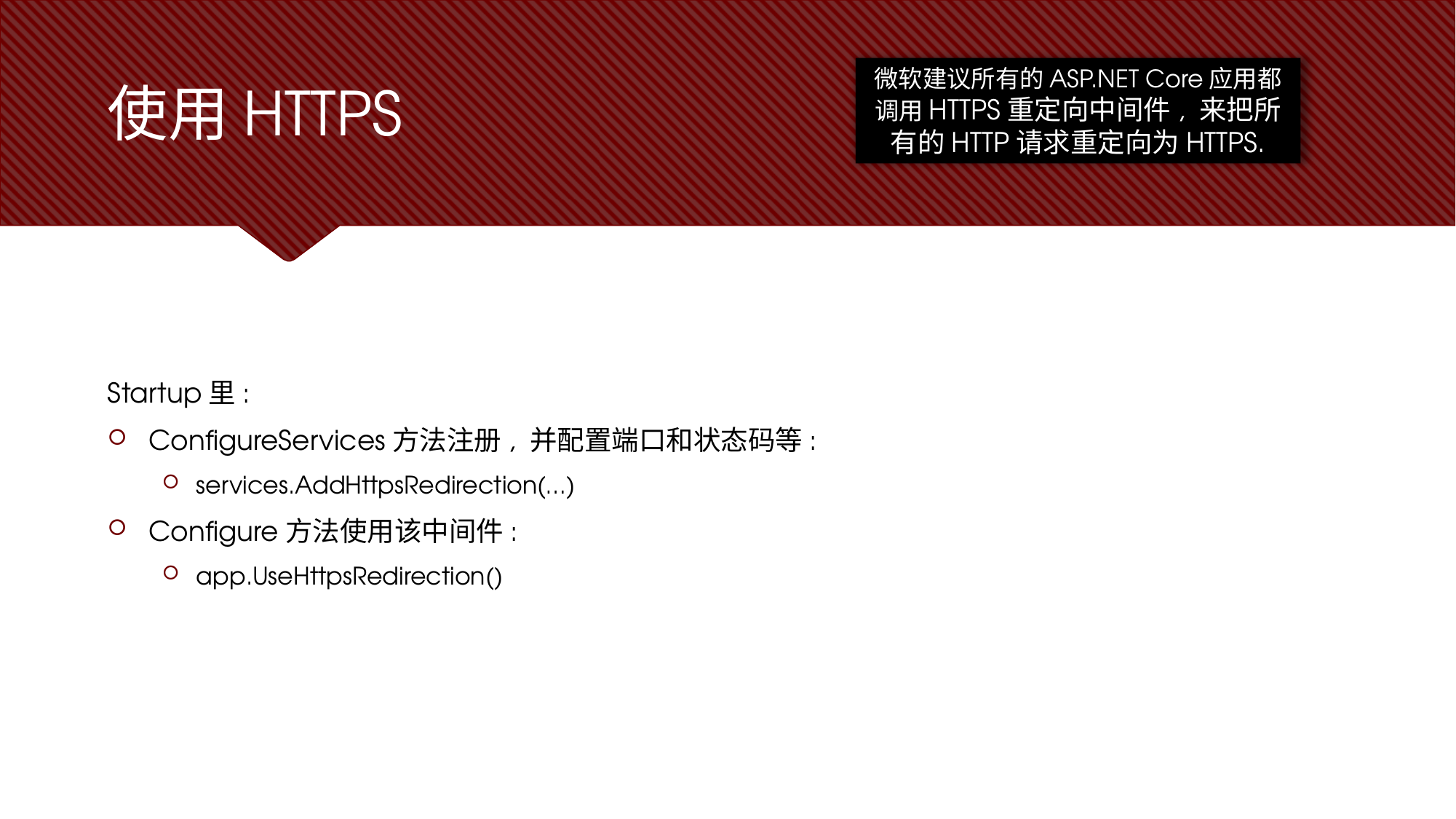

# 使用HTTPS
微软建议所有的ASP.NET Core应用都调用HTTPS重定向中间件, 来把所有的HTTP请求重定向为HTTPS.
Startup里:
ConfigureServices方法注册, 并配置端口和状态码等:
services.AddHttpsRedirection(…)
Configure方法使用该中间件:
app.UseHttpsRedirection()